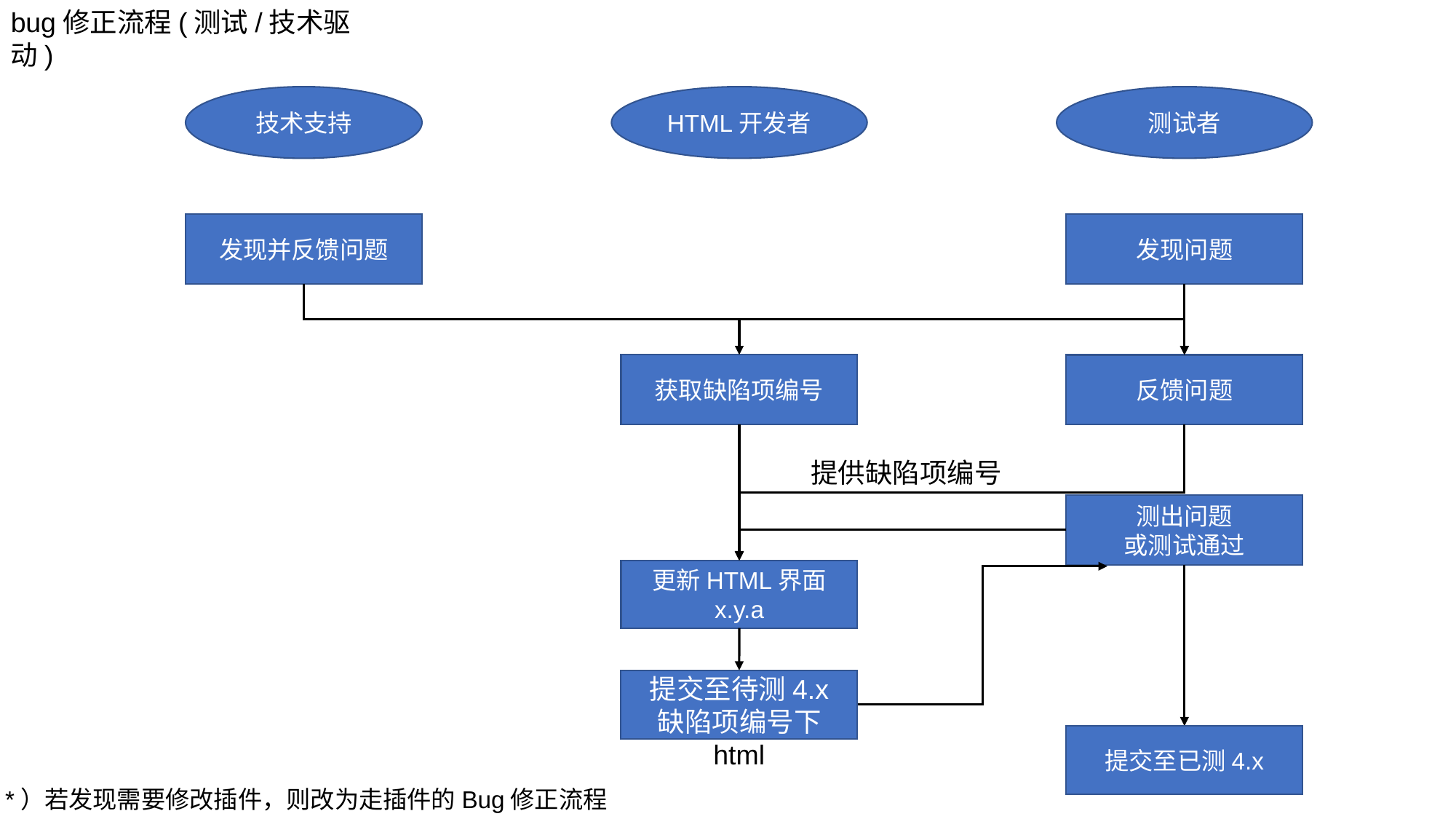

bug修正流程(测试/技术驱动)
技术支持
HTML开发者
测试者
发现问题
发现并反馈问题
获取缺陷项编号
反馈问题
提供缺陷项编号
测出问题
或测试通过
更新HTML界面
x.y.a
提交至待测4.x
缺陷项编号下
提交至已测4.x
html
*）若发现需要修改插件，则改为走插件的Bug修正流程